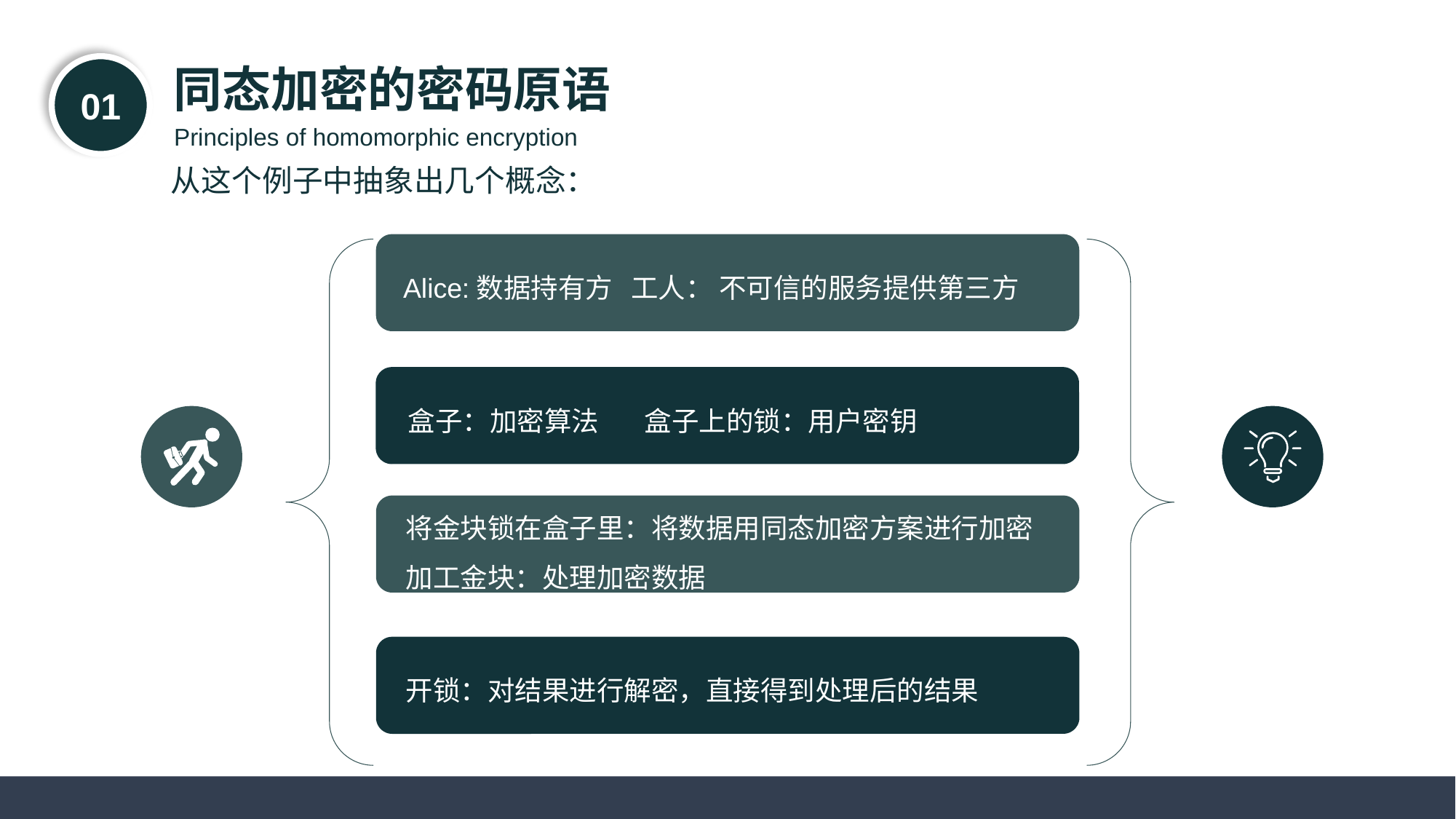

同态加密的密码原语
01
Principles of homomorphic encryption
从这个例子中抽象出几个概念：

Alice:数据持有方   工人： 不可信的服务提供第三方

盒子：加密算法	   盒子上的锁：用户密钥

将金块锁在盒子里：将数据用同态加密方案进行加密
加工金块：处理加密数据

开锁：对结果进行解密，直接得到处理后的结果